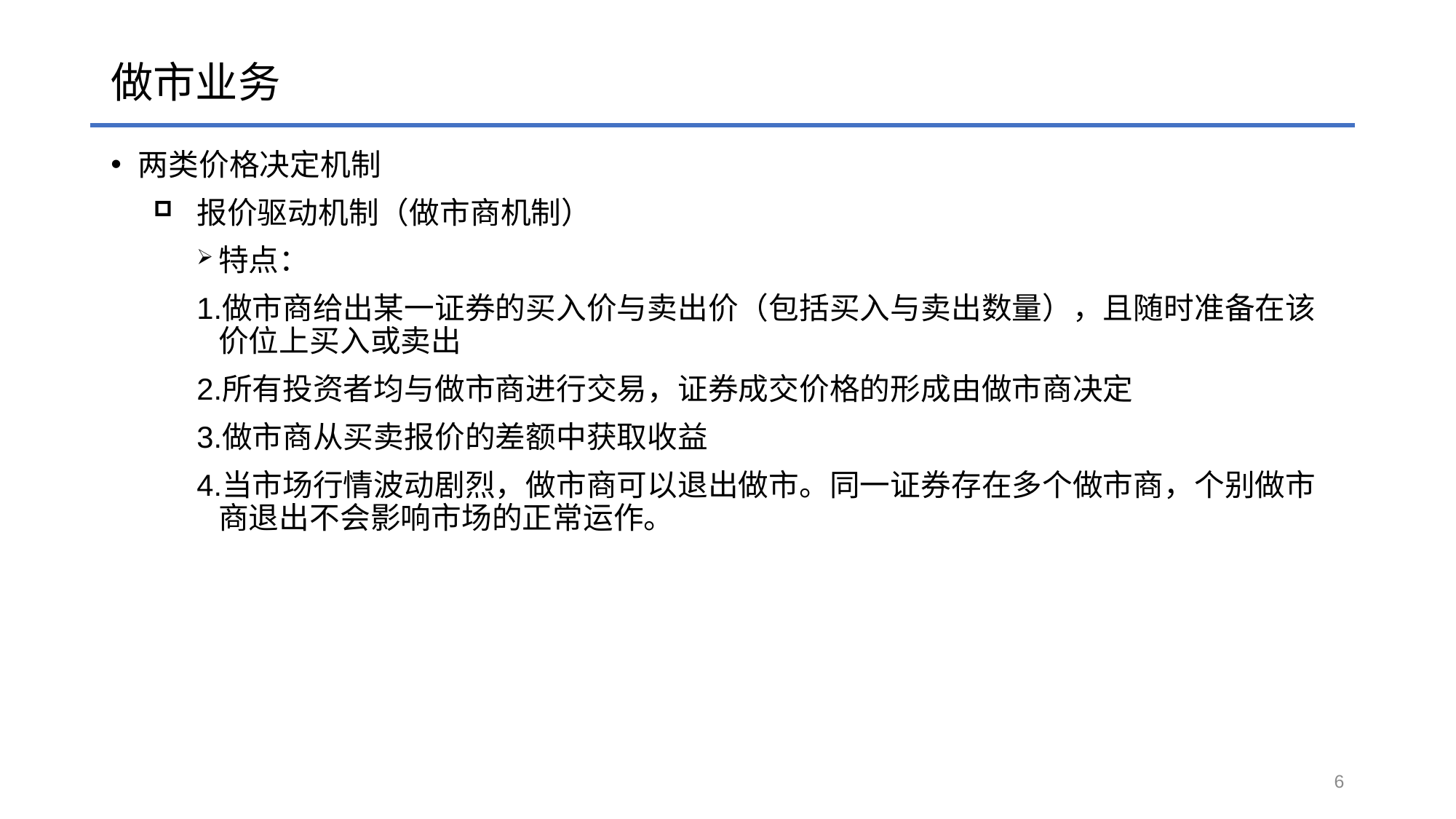

# 做市业务
两类价格决定机制
报价驱动机制（做市商机制）
特点：
做市商给出某一证券的买入价与卖出价（包括买入与卖出数量），且随时准备在该价位上买入或卖出
所有投资者均与做市商进行交易，证券成交价格的形成由做市商决定
做市商从买卖报价的差额中获取收益
当市场行情波动剧烈，做市商可以退出做市。同一证券存在多个做市商，个别做市商退出不会影响市场的正常运作。

6